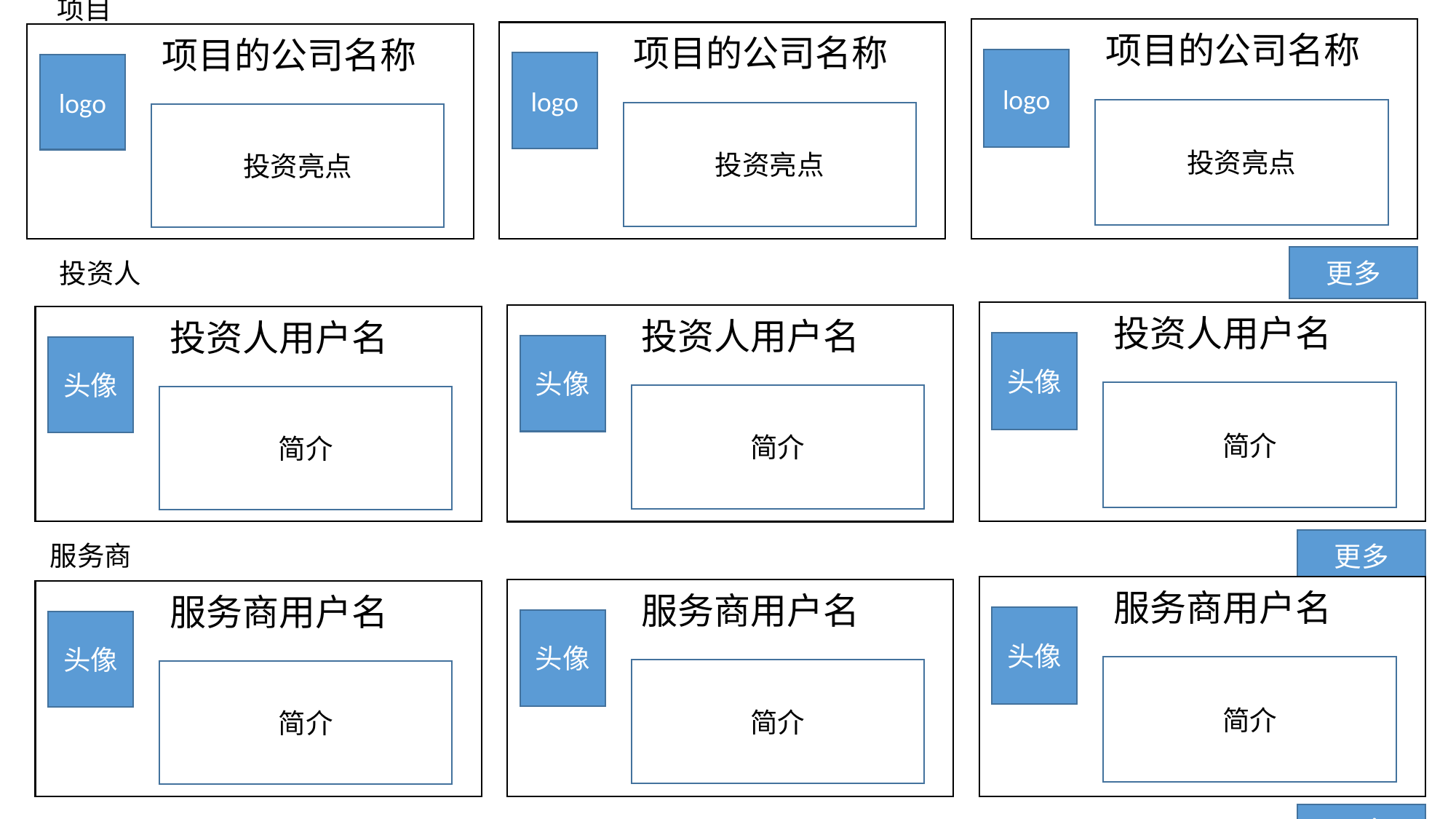

项目

项目的公司名称

项目的公司名称
项目的公司名称
logo
logo
logo
投资亮点
投资亮点
投资亮点
更多
投资人

投资人用户名

投资人用户名
投资人用户名
头像
头像
头像
简介
简介
简介
更多
服务商

服务商用户名

服务商用户名
服务商用户名
头像
头像
头像
简介
简介
简介
更多